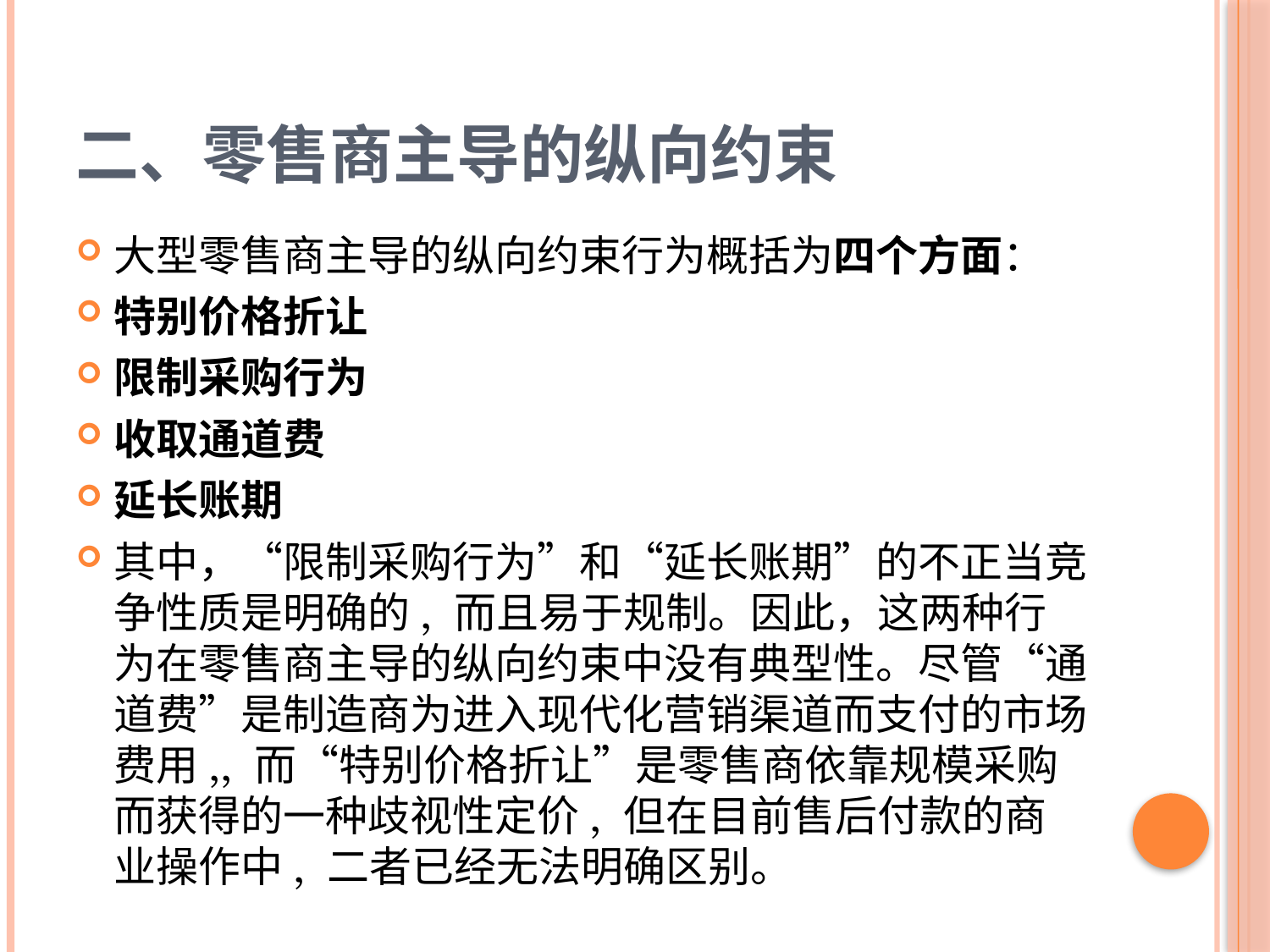

# 二、零售商主导的纵向约束
大型零售商主导的纵向约束行为概括为四个方面：
特别价格折让
限制采购行为
收取通道费
延长账期
其中，“限制采购行为”和“延长账期”的不正当竞争性质是明确的, 而且易于规制。因此，这两种行为在零售商主导的纵向约束中没有典型性。尽管“通道费”是制造商为进入现代化营销渠道而支付的市场费用,, 而“特别价格折让”是零售商依靠规模采购而获得的一种歧视性定价, 但在目前售后付款的商业操作中, 二者已经无法明确区别。